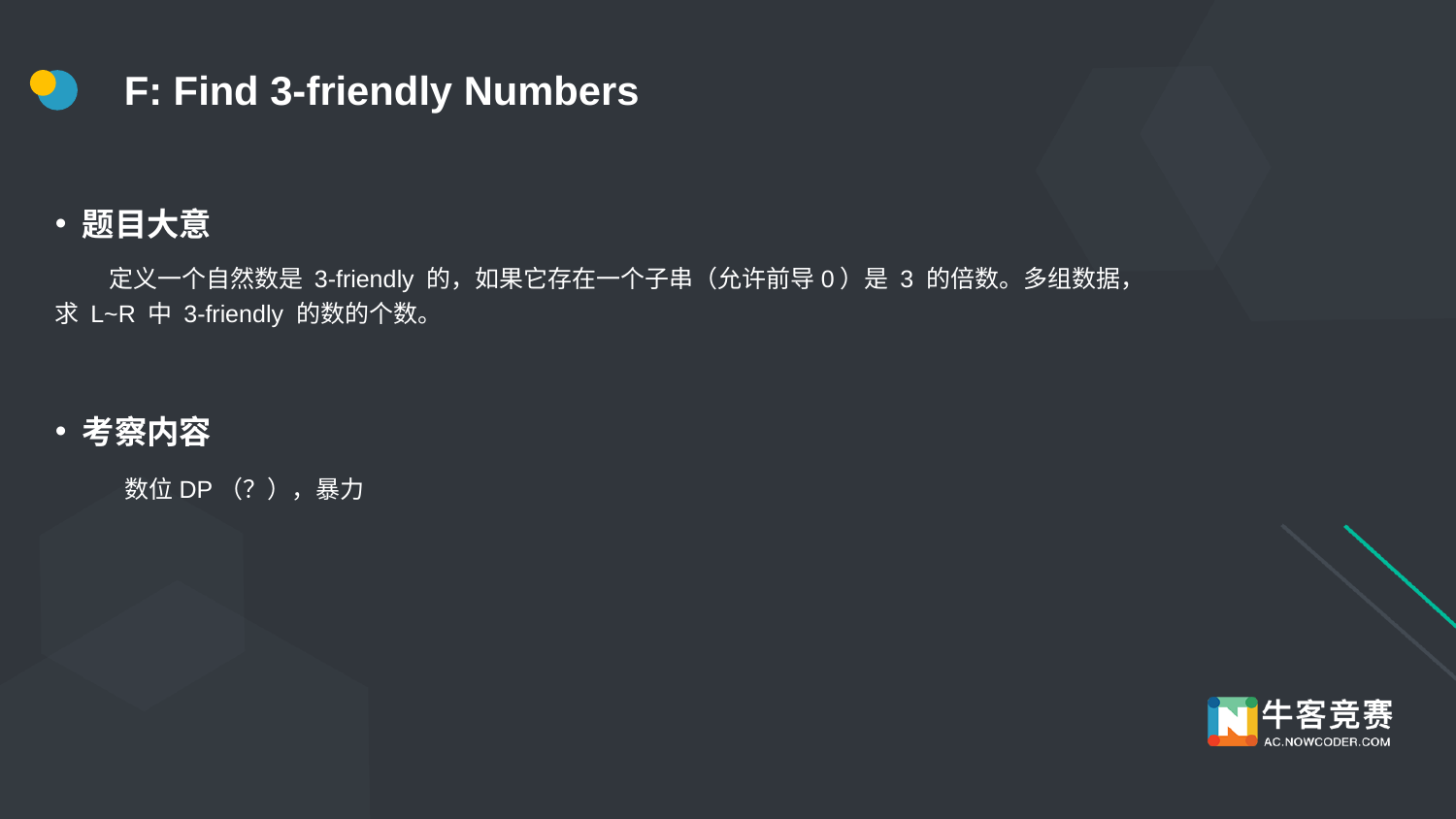

# F: Find 3-friendly Numbers
题目大意
         定义一个自然数是 3-friendly 的，如果它存在一个子串（允许前导0）是 3 的倍数。多组数据，求 L~R 中 3-friendly 的数的个数。

考察内容
 数位DP（？），暴力